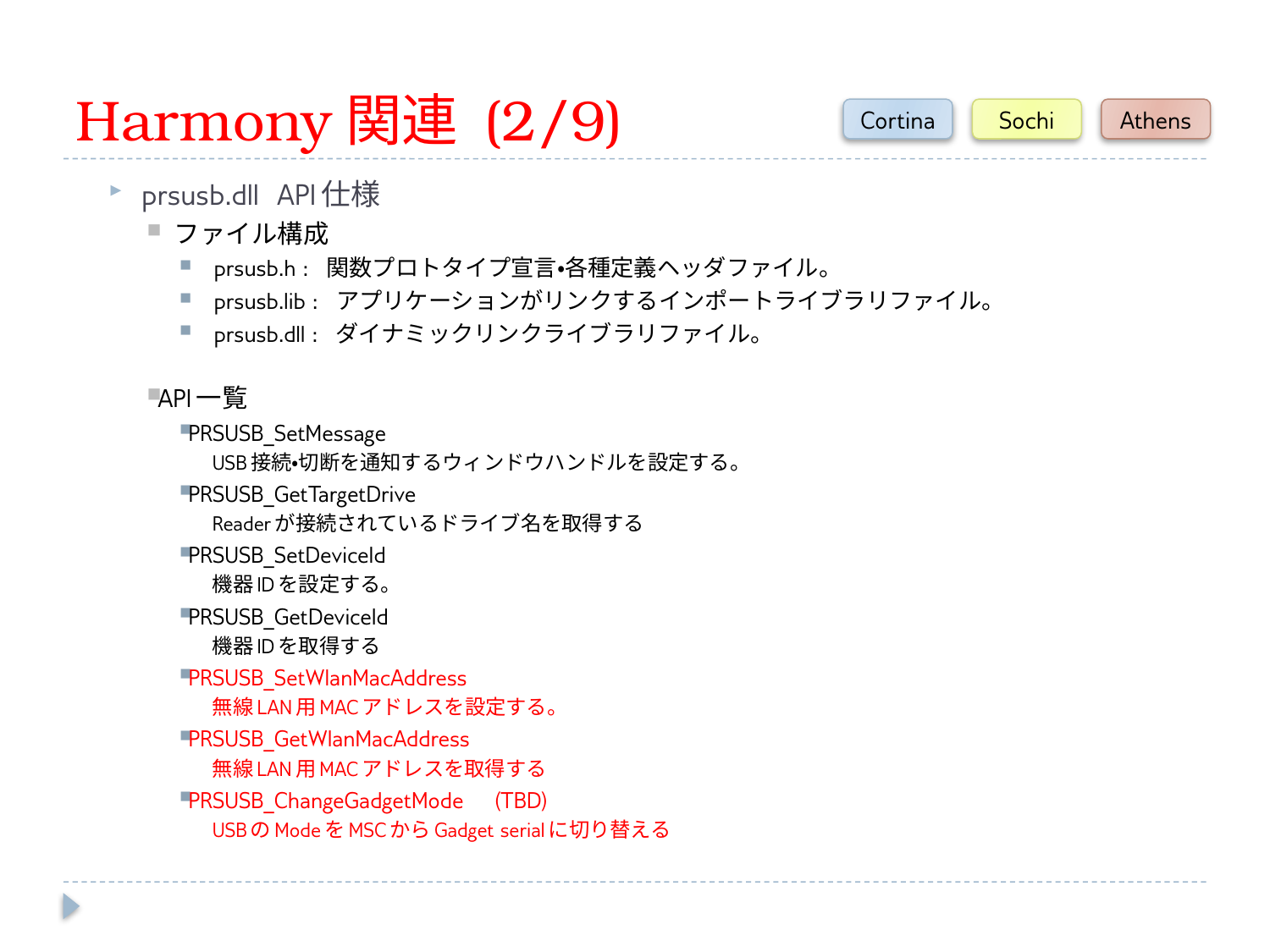

# Harmony関連 (2/9)
Cortina
Sochi
Athens
prsusb.dll  API仕様
ファイル構成
 prsusb.h :  関数プロトタイプ宣言・各種定義ヘッダファイル。
 prsusb.lib :  アプリケーションがリンクするインポートライブラリファイル。
 prsusb.dll :  ダイナミックリンクライブラリファイル。

API一覧
PRSUSB_SetMessage
USB接続・切断を通知するウィンドウハンドルを設定する。
PRSUSB_GetTargetDrive
Readerが接続されているドライブ名を取得する
PRSUSB_SetDeviceId
機器IDを設定する。
PRSUSB_GetDeviceId
機器IDを取得する
PRSUSB_SetWlanMacAddress
無線LAN用MACアドレスを設定する。
PRSUSB_GetWlanMacAddress
無線LAN用MACアドレスを取得する
PRSUSB_ChangeGadgetMode　(TBD)
USBのModeをMSCからGadget serialに切り替える